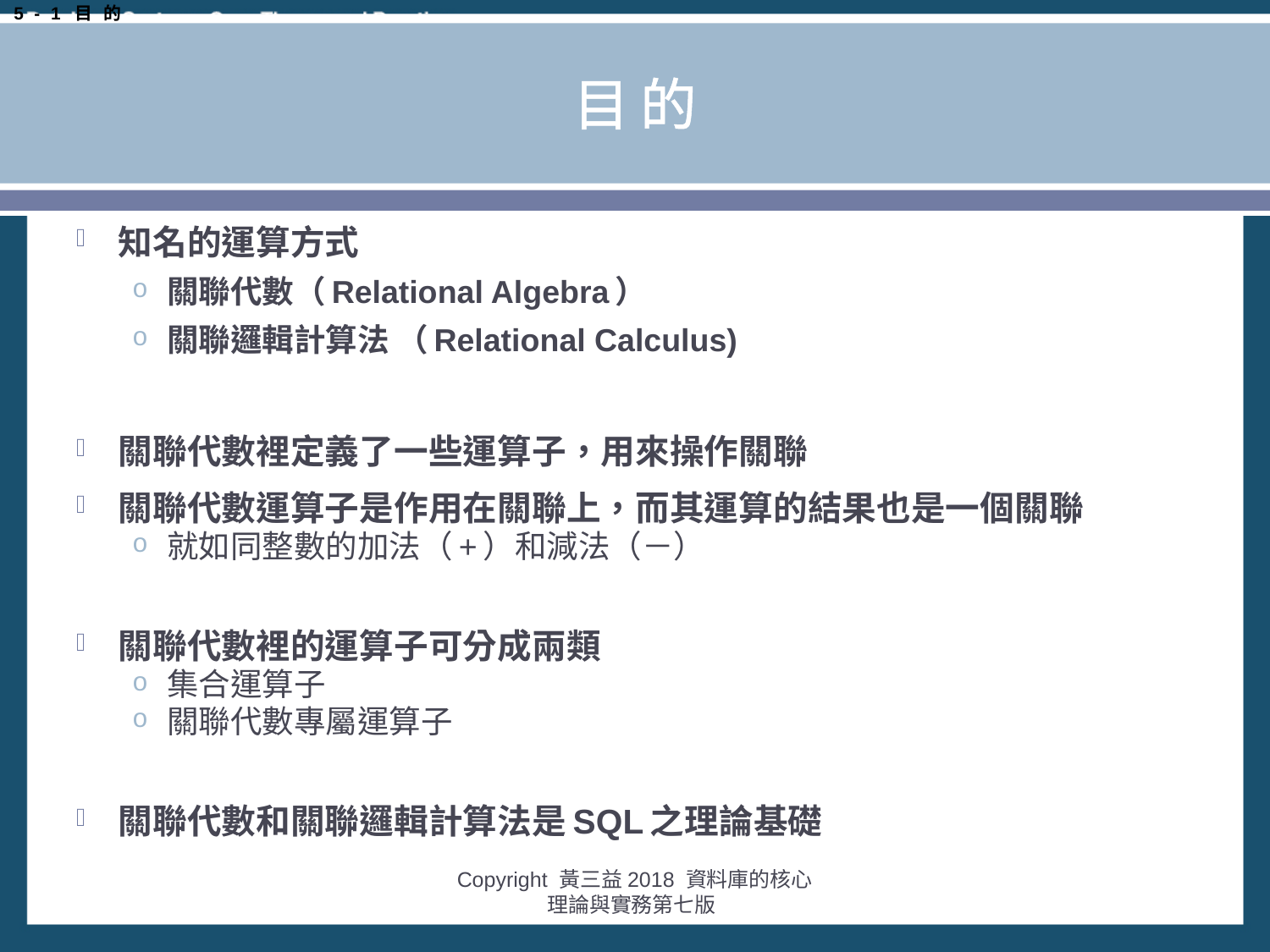

5-1目的
# 目的
知名的運算方式
關聯代數（Relational Algebra）
關聯邏輯計算法 （Relational Calculus)

關聯代數裡定義了一些運算子，用來操作關聯
關聯代數運算子是作用在關聯上，而其運算的結果也是一個關聯
就如同整數的加法（+）和減法（－）

關聯代數裡的運算子可分成兩類
集合運算子
關聯代數專屬運算子

關聯代數和關聯邏輯計算法是SQL之理論基礎

Copyright 黃三益2018 資料庫的核心理論與實務第七版